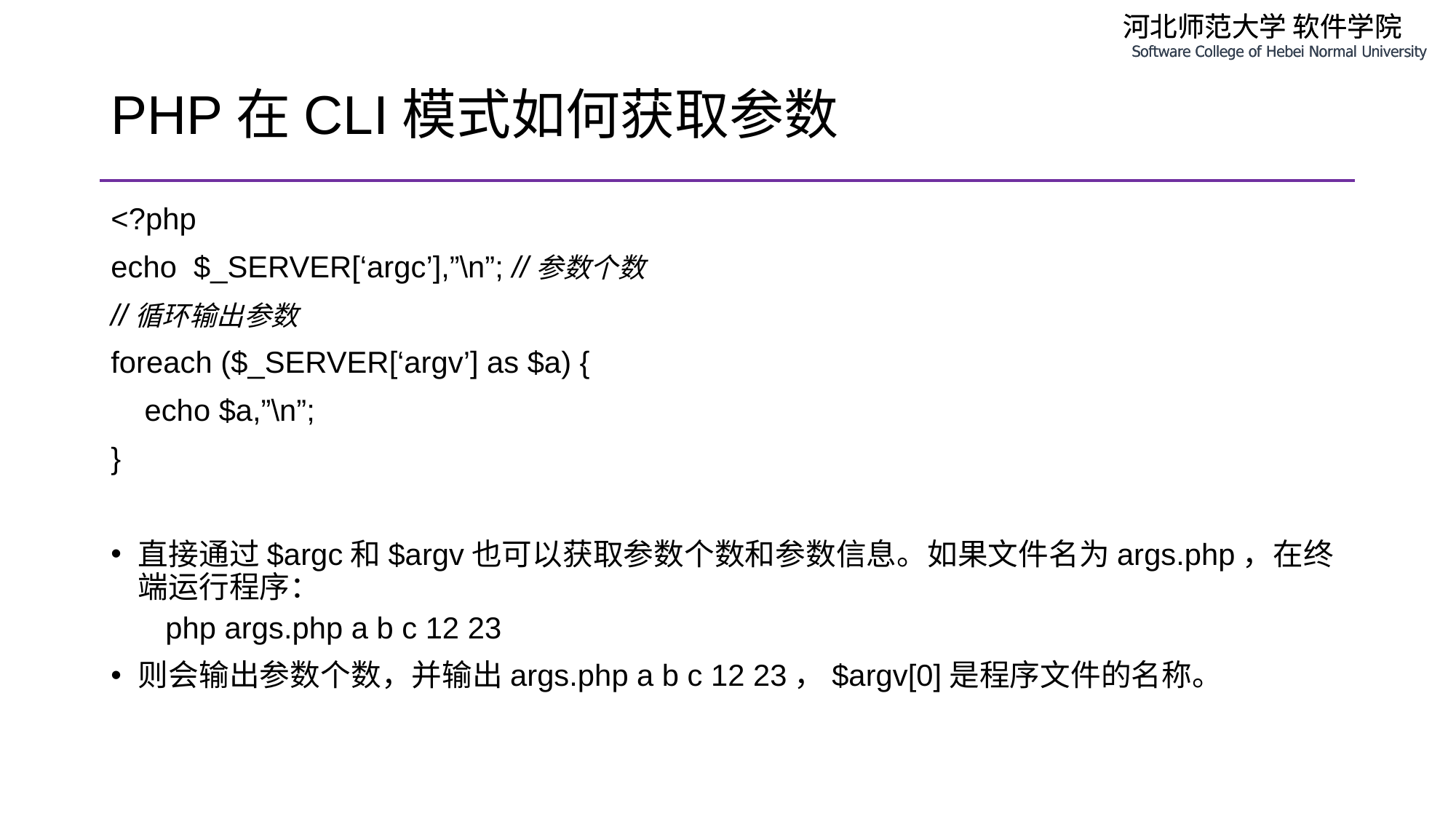

# PHP在CLI模式如何获取参数
<?php
echo  $_SERVER[‘argc’],”\n”; //参数个数
//循环输出参数
foreach ($_SERVER[‘argv’] as $a) {
    echo $a,”\n”;
}

直接通过$argc和$argv也可以获取参数个数和参数信息。如果文件名为args.php，在终端运行程序：
php args.php a b c 12 23
则会输出参数个数，并输出args.php a b c 12 23，$argv[0]是程序文件的名称。